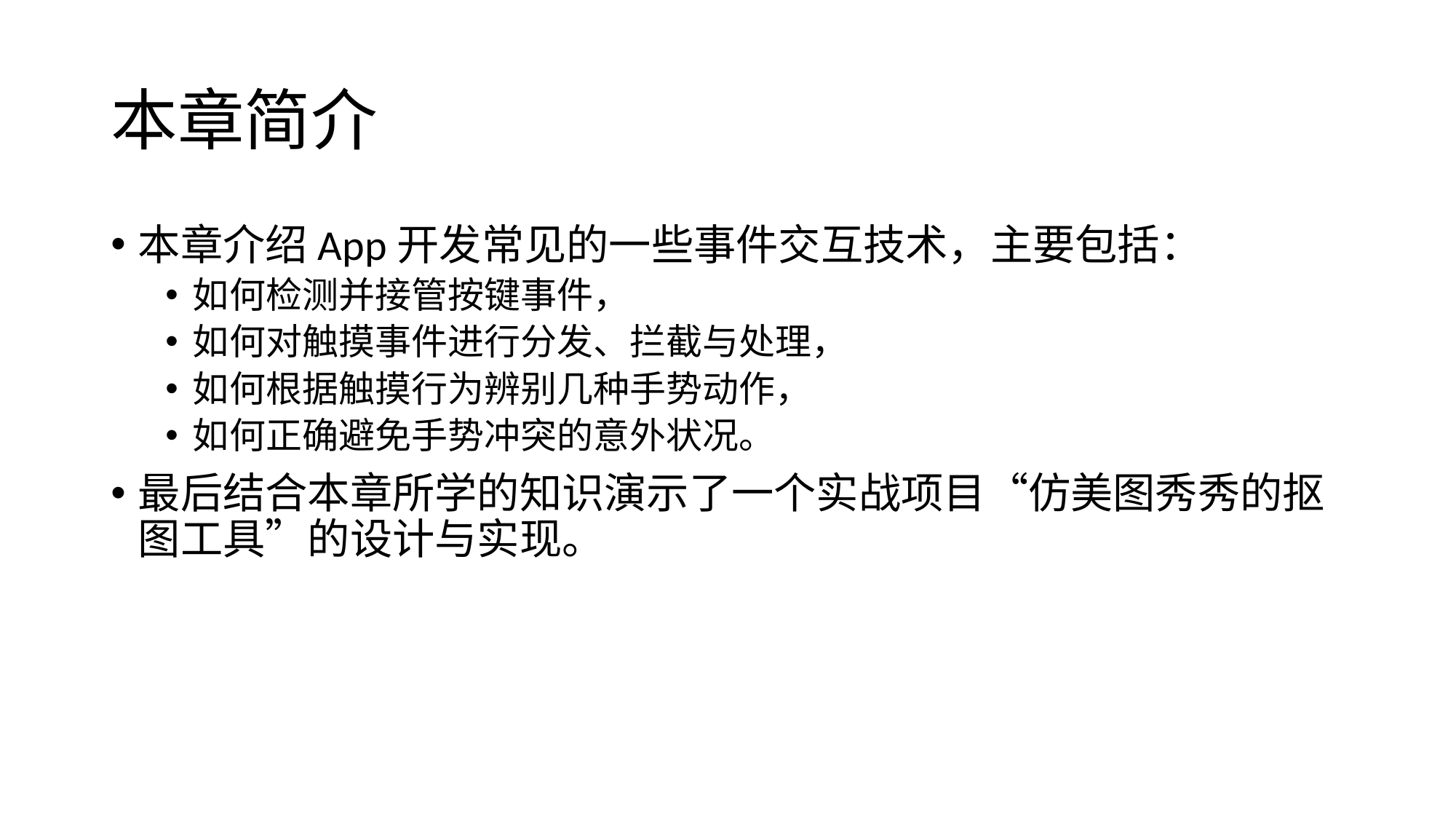

# 本章简介
本章介绍App开发常见的一些事件交互技术，主要包括：
如何检测并接管按键事件，
如何对触摸事件进行分发、拦截与处理，
如何根据触摸行为辨别几种手势动作，
如何正确避免手势冲突的意外状况。
最后结合本章所学的知识演示了一个实战项目“仿美图秀秀的抠图工具”的设计与实现。